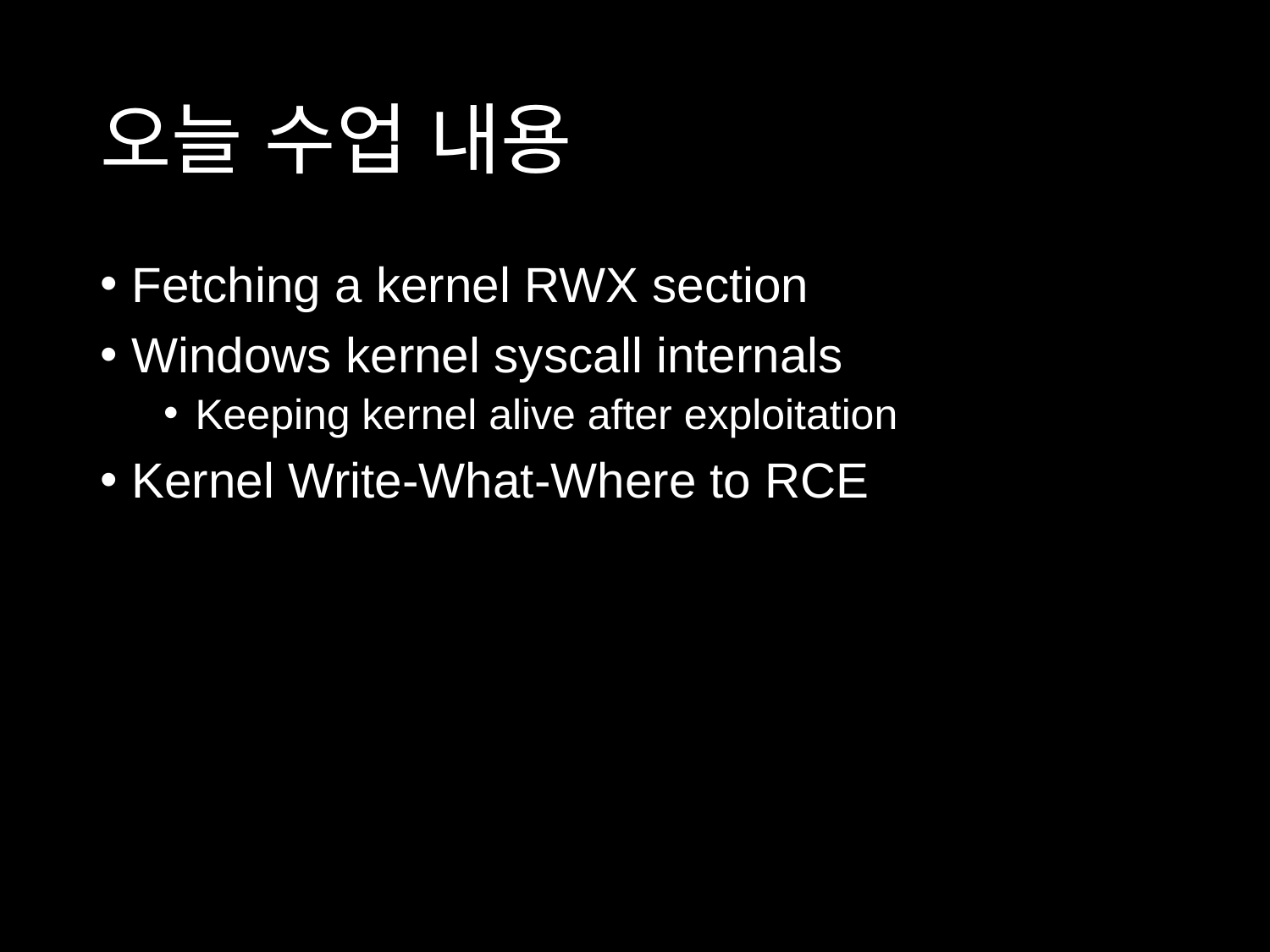

# 오늘 수업 내용
Fetching a kernel RWX section
Windows kernel syscall internals
Keeping kernel alive after exploitation
Kernel Write-What-Where to RCE